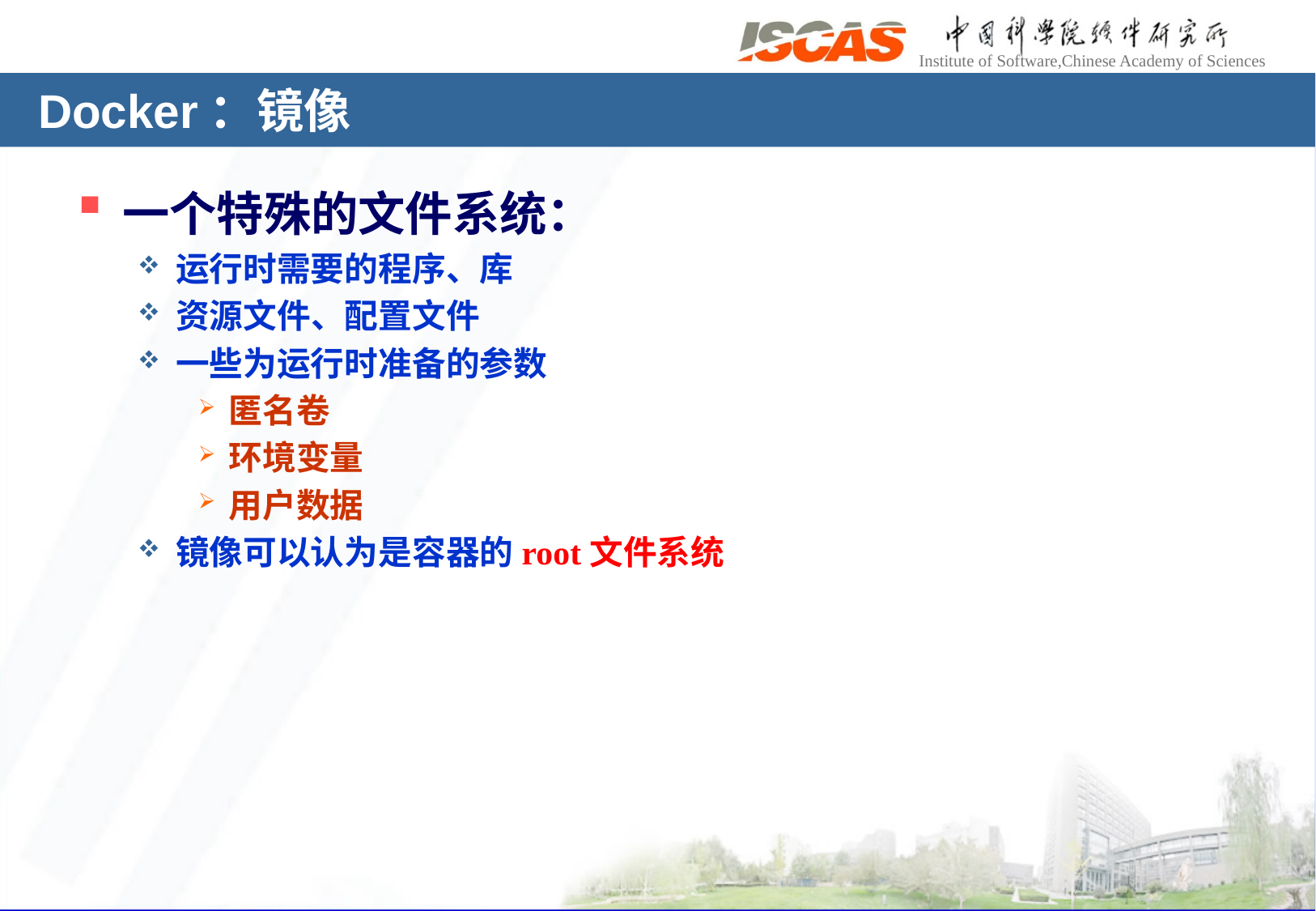

# Docker：镜像
一个特殊的文件系统：
运行时需要的程序、库
资源文件、配置文件
一些为运行时准备的参数
匿名卷
环境变量
用户数据
镜像可以认为是容器的root文件系统